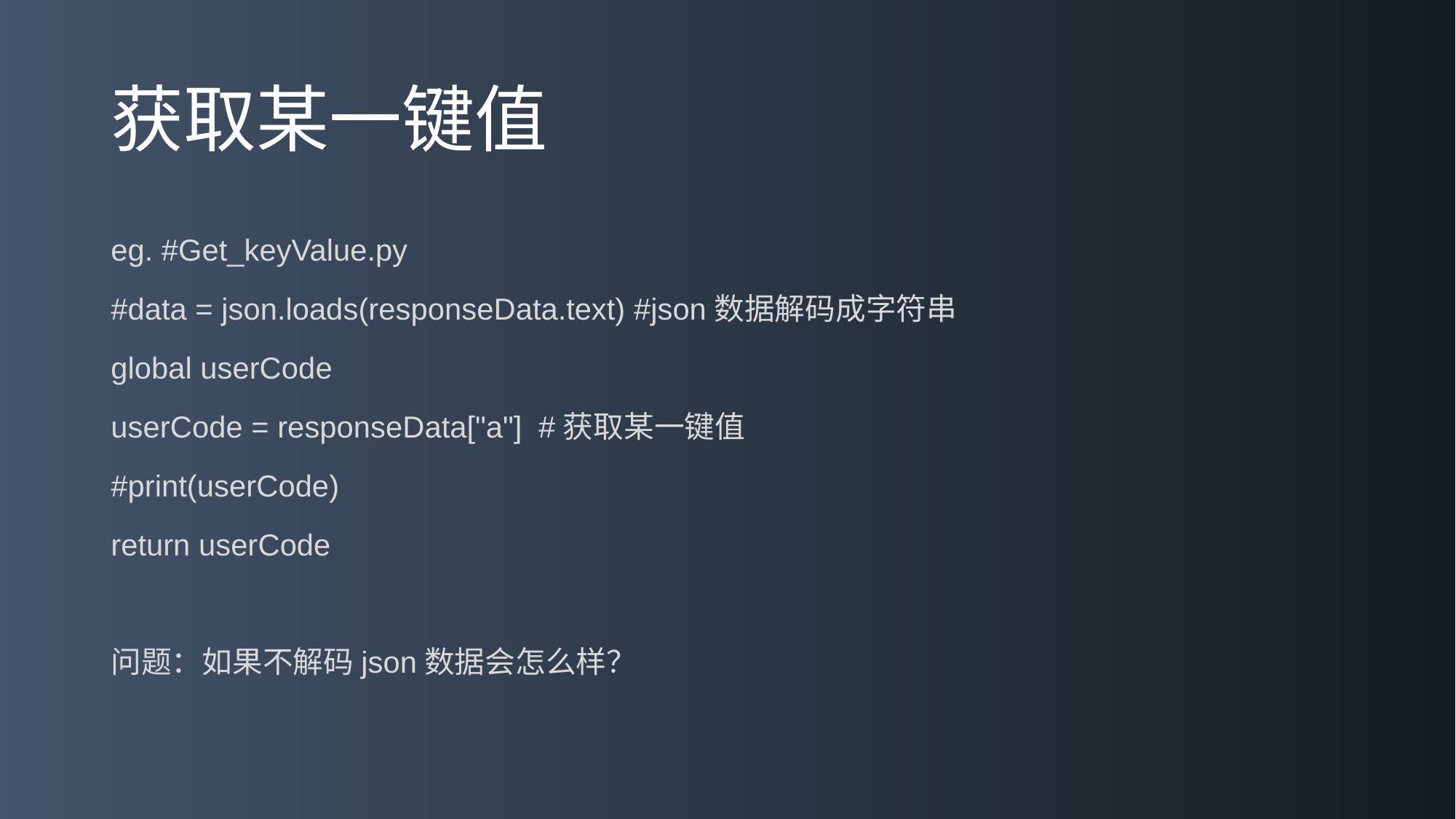

# 获取某一键值
eg. #Get_keyValue.py
#data = json.loads(responseData.text) #json数据解码成字符串
global userCode
userCode = responseData["a"]  #获取某一键值
#print(userCode)
return userCode

问题：如果不解码json数据会怎么样？